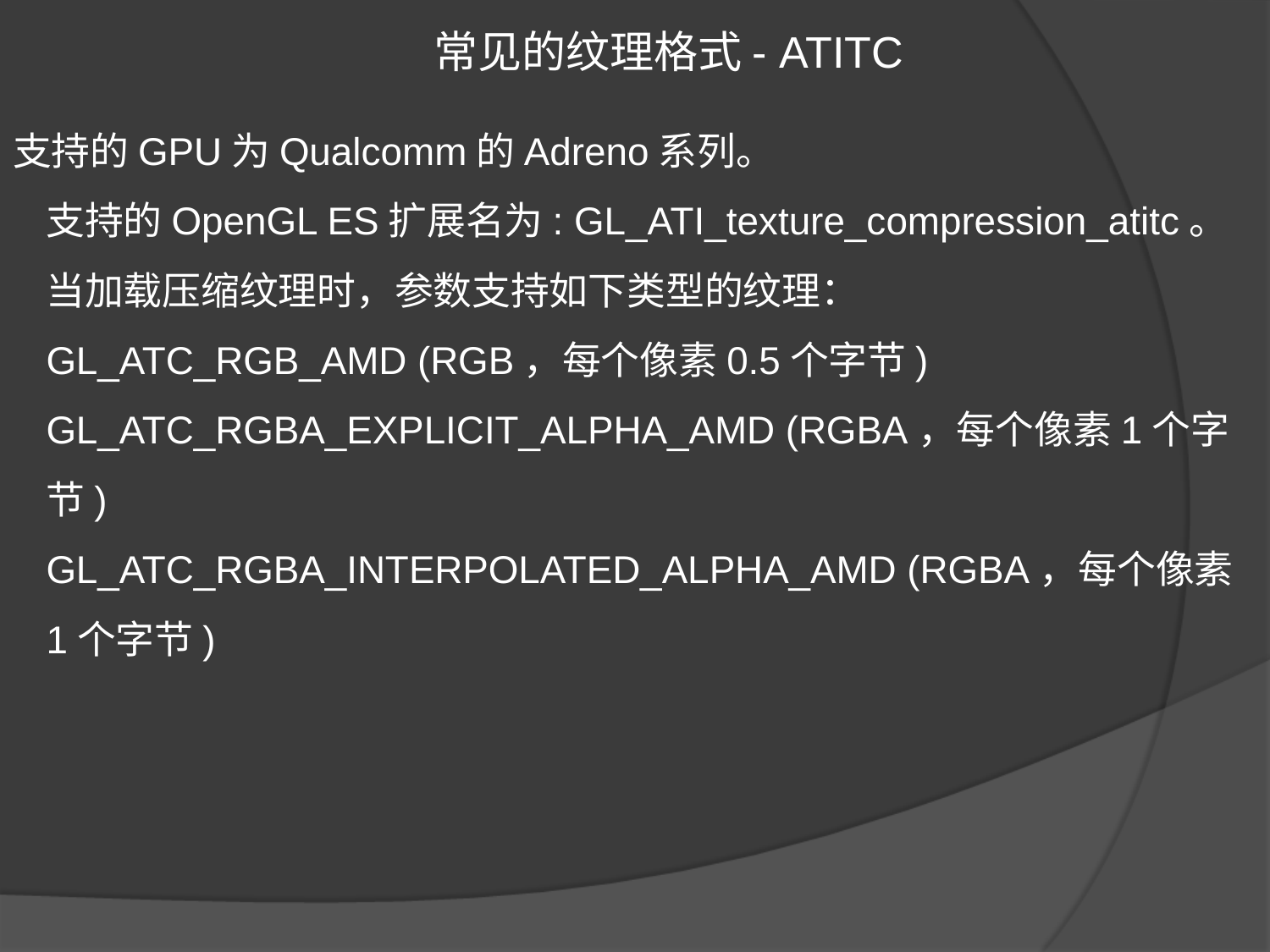

# 常见的纹理格式- ATITC
支持的GPU为Qualcomm的Adreno系列。
支持的OpenGL ES扩展名为: GL_ATI_texture_compression_atitc。
当加载压缩纹理时，参数支持如下类型的纹理：
GL_ATC_RGB_AMD (RGB，每个像素0.5个字节)
GL_ATC_RGBA_EXPLICIT_ALPHA_AMD (RGBA，每个像素1个字节)
GL_ATC_RGBA_INTERPOLATED_ALPHA_AMD (RGBA，每个像素1个字节)